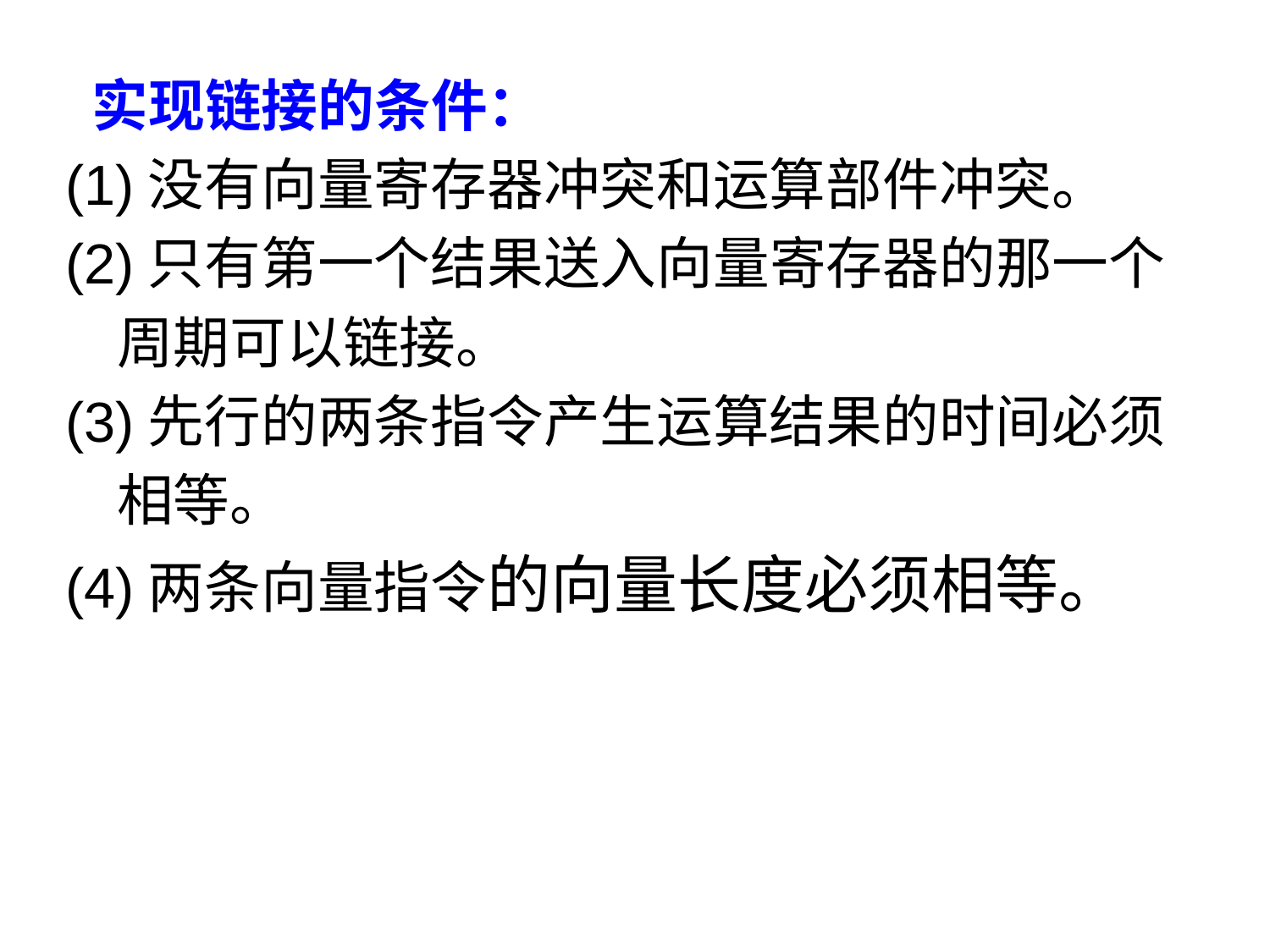

实现链接的条件：
(1)没有向量寄存器冲突和运算部件冲突。
(2)只有第一个结果送入向量寄存器的那一个
   周期可以链接。
(3)先行的两条指令产生运算结果的时间必须
   相等。
(4)两条向量指令的向量长度必须相等。